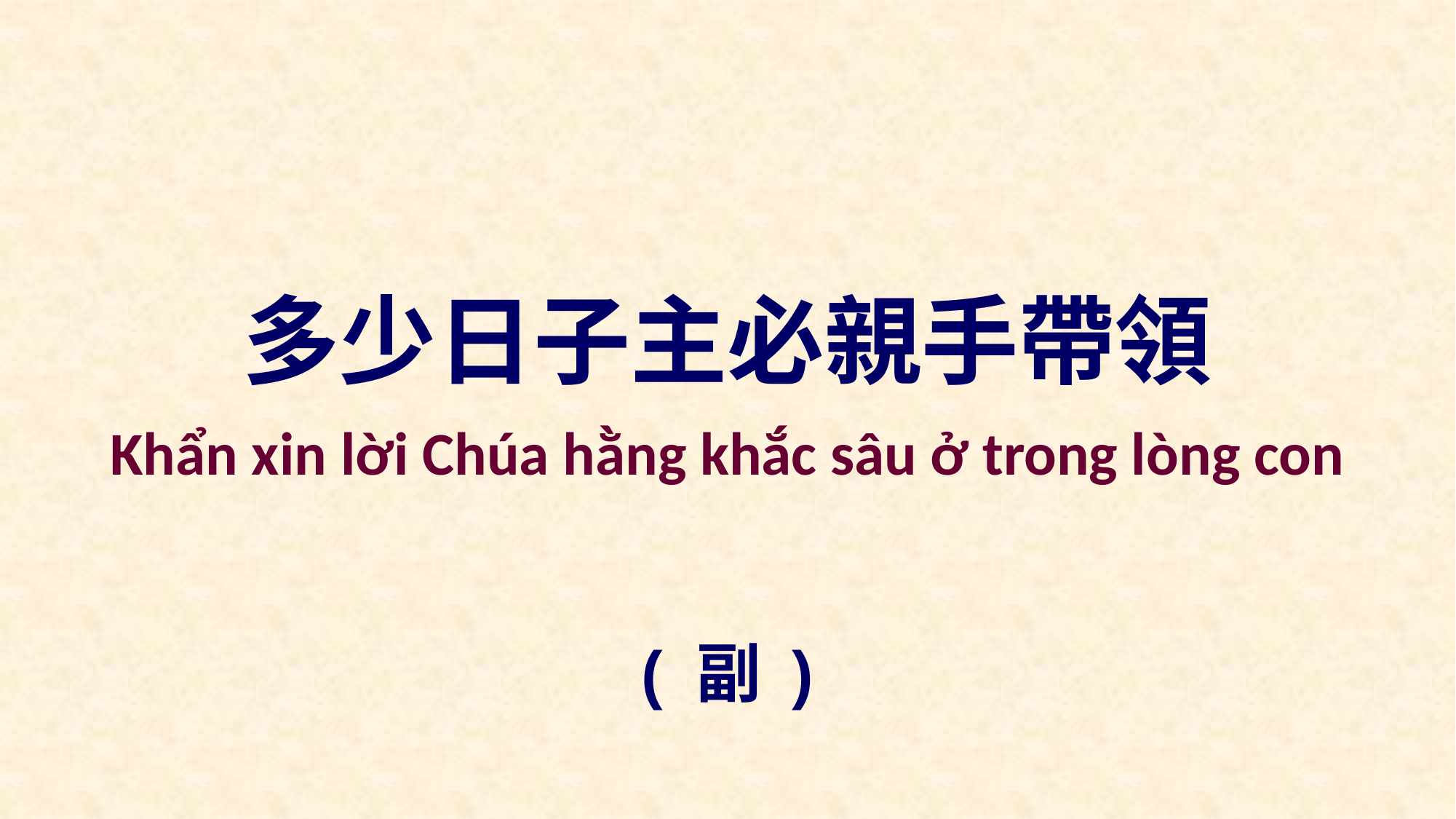

多少日子主必親手帶領
Khẩn xin lời Chúa hằng khắc sâu ở trong lòng con
( 副 )